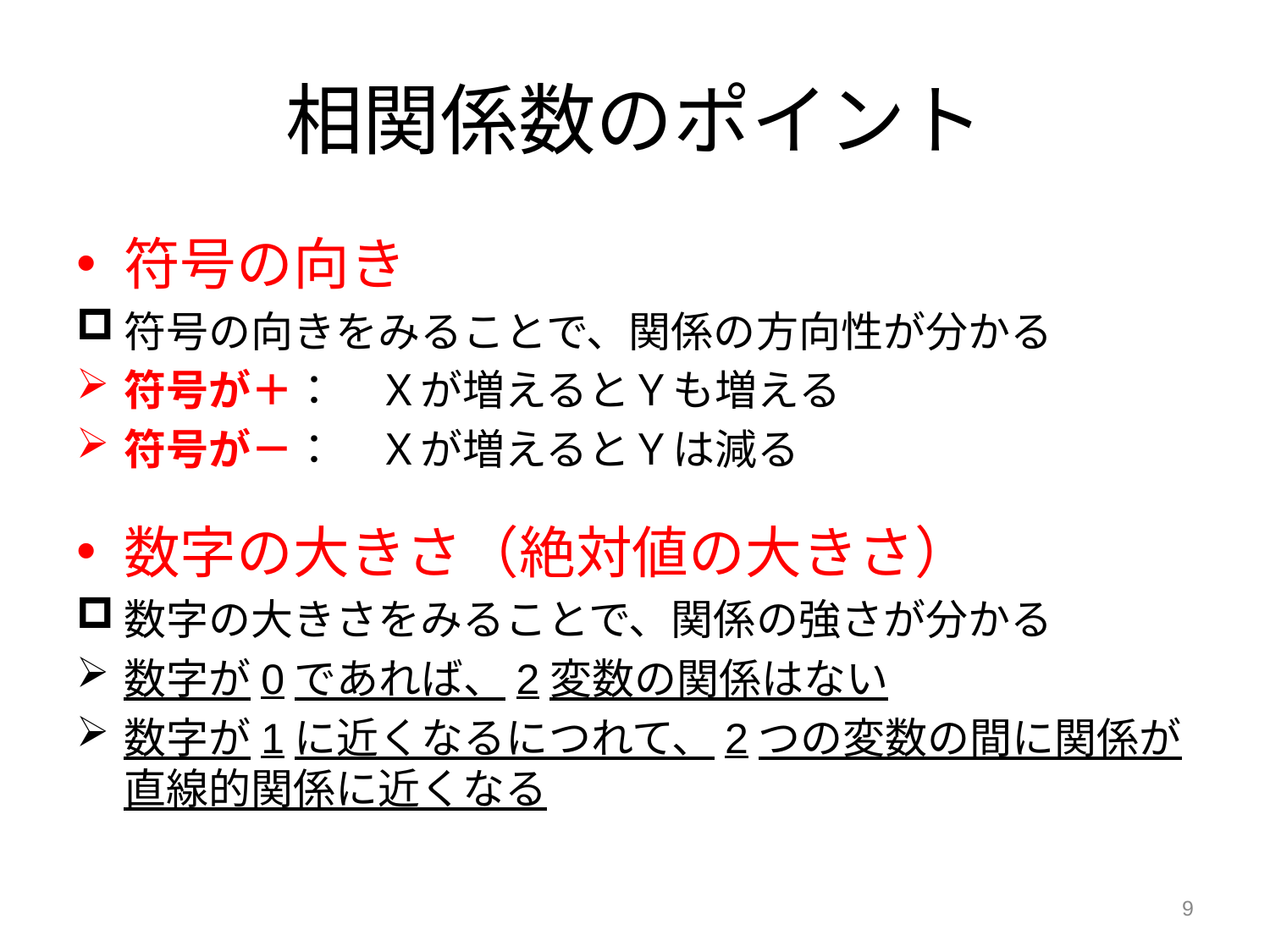

# 相関係数のポイント
符号の向き
符号の向きをみることで、関係の方向性が分かる
符号が＋：　Ｘが増えるとＹも増える
符号が－：　Ｘが増えるとＹは減る
数字の大きさ（絶対値の大きさ）
数字の大きさをみることで、関係の強さが分かる
数字が0であれば、2変数の関係はない
数字が1に近くなるにつれて、2つの変数の間に関係が直線的関係に近くなる

9